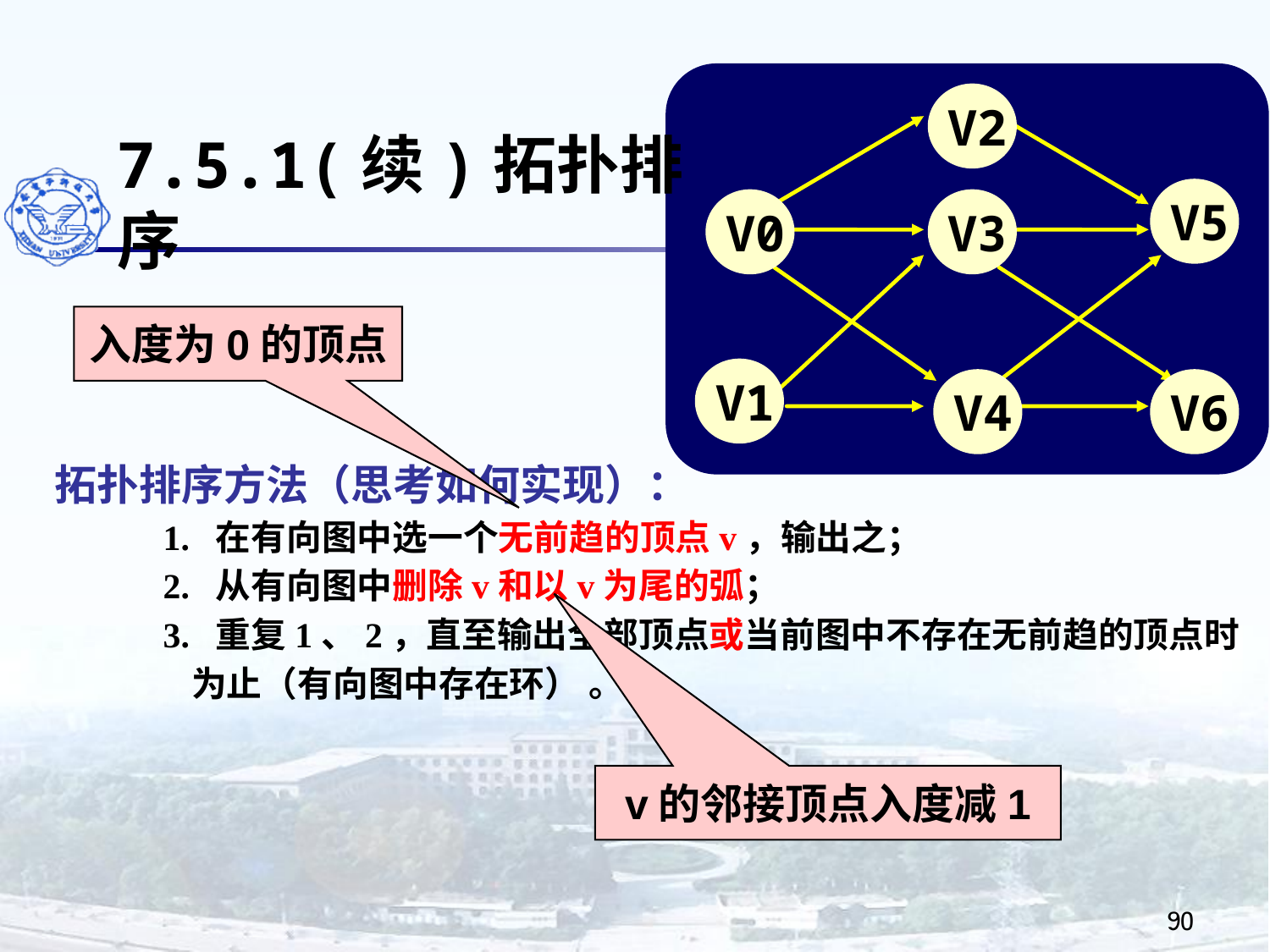

V2

 V5

 V0

 V3

 V1

 V4

 V6

7.5.1(续)拓扑排序
入度为0的顶点
拓扑排序方法（思考如何实现）：
1.  在有向图中选一个无前趋的顶点v，输出之；
2.  从有向图中删除v和以v为尾的弧；
3.  重复1、2，直至输出全部顶点或当前图中不存在无前趋的顶点时为止（有向图中存在环） 。
v的邻接顶点入度减1
90